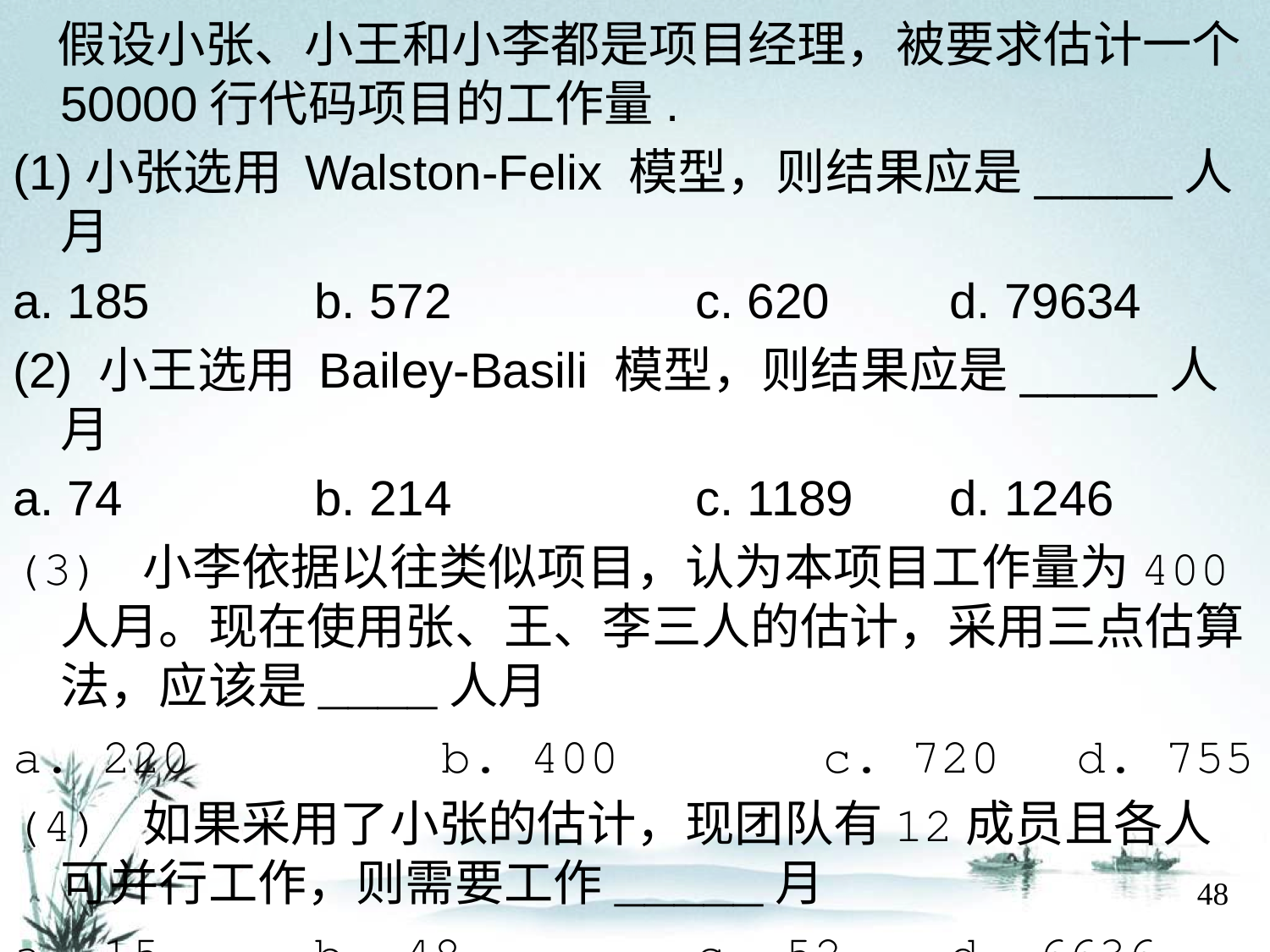

假设小张、小王和小李都是项目经理，被要求估计一个50000行代码项目的工作量.
(1)小张选用 Walston-Felix 模型，则结果应是_____人月
a. 185 		b. 572		c. 620 	d. 79634
(2) 小王选用 Bailey-Basili 模型，则结果应是_____人月
a. 74 		b. 214		c. 1189 	d. 1246
(3) 小李依据以往类似项目，认为本项目工作量为400人月。现在使用张、王、李三人的估计，采用三点估算法，应该是____人月
a. 220 		b. 400		c. 720 	d. 755
(4) 如果采用了小张的估计，现团队有12成员且各人可并行工作，则需要工作_____月
a. 15		b. 48		c. 52	d. 6636
48